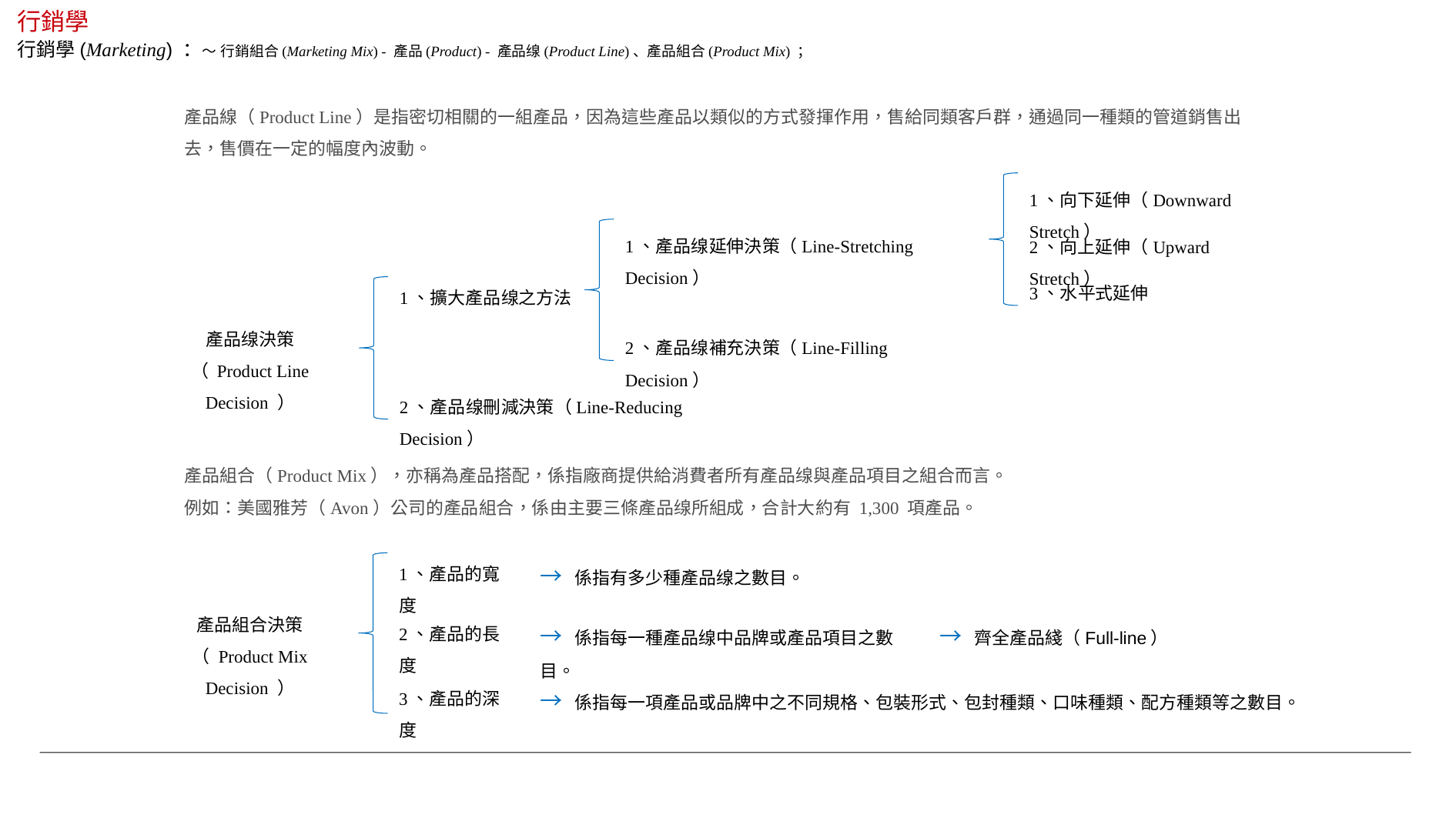

行銷學
行銷學(Marketing) ：～ 行銷組合(Marketing Mix) - 產品(Product) - 產品缐(Product Line)、產品組合(Product Mix) ；
產品線（Product Line）是指密切相關的一組產品，因為這些產品以類似的方式發揮作用，售給同類客戶群，通過同一種類的管道銷售出去，售價在一定的幅度內波動。

1、向下延伸（Downward Stretch）

1、產品缐延伸決策（Line-Stretching Decision）
2、向上延伸（Upward Stretch）
3、水平式延伸
1、擴大產品缐之方法

產品缐決策
（ Product Line Decision ）
2、產品缐補充決策（Line-Filling Decision）
2、產品缐刪減決策（Line-Reducing Decision）
產品組合（Product Mix），亦稱為產品搭配，係指廠商提供給消費者所有產品缐與產品項目之組合而言。
例如：美國雅芳（Avon）公司的產品組合，係由主要三條產品缐所組成，合計大約有 1,300 項產品。
→  係指有多少種產品缐之數目。
1、產品的寬度

產品組合決策
（ Product Mix Decision ）
→  齊全產品綫（Full-line）
→  係指每一種產品缐中品牌或產品項目之數目。
2、產品的長度
→  係指每一項產品或品牌中之不同規格、包裝形式、包封種類、口味種類、配方種類等之數目。
3、產品的深度